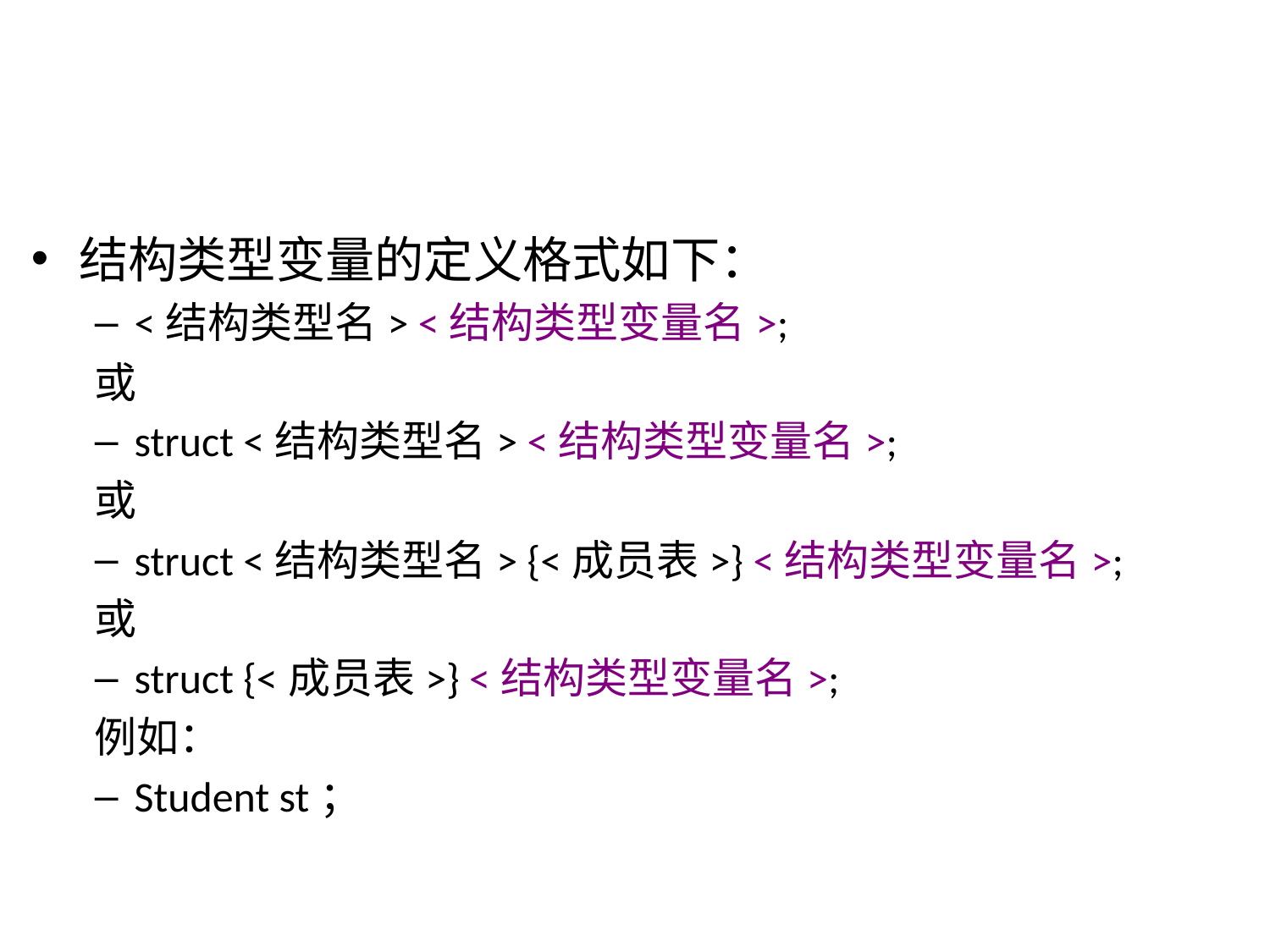

#
结构类型变量的定义格式如下：
<结构类型名> <结构类型变量名>;
或
struct <结构类型名> <结构类型变量名>;
或
struct <结构类型名> {<成员表>} <结构类型变量名>;
或
struct {<成员表>} <结构类型变量名>;
例如：
Student st；